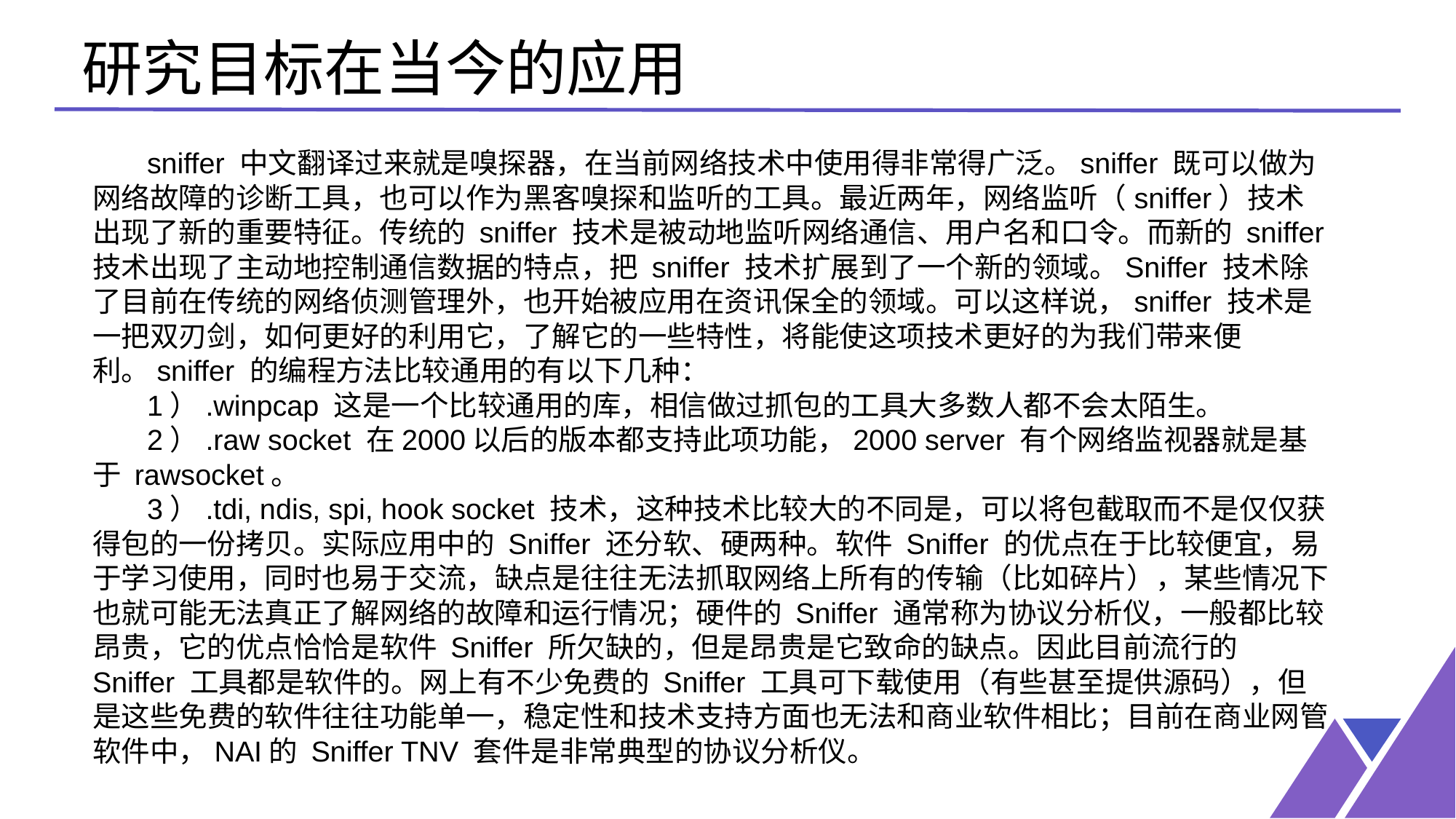

研究目标在当今的应用
sniffer 中文翻译过来就是嗅探器，在当前网络技术中使用得非常得广泛。sniffer 既可以做为网络故障的诊断工具，也可以作为黑客嗅探和监听的工具。最近两年，网络监听（sniffer）技术出现了新的重要特征。传统的 sniffer 技术是被动地监听网络通信、用户名和口令。而新的 sniffer 技术出现了主动地控制通信数据的特点，把 sniffer 技术扩展到了一个新的领域。Sniffer 技术除了目前在传统的网络侦测管理外，也开始被应用在资讯保全的领域。可以这样说，sniffer 技术是一把双刃剑，如何更好的利用它，了解它的一些特性，将能使这项技术更好的为我们带来便利。sniffer 的编程方法比较通用的有以下几种：
1）.winpcap 这是一个比较通用的库，相信做过抓包的工具大多数人都不会太陌生。
2）.raw socket 在2000以后的版本都支持此项功能，2000 server 有个网络监视器就是基于 rawsocket。
3）.tdi, ndis, spi, hook socket 技术，这种技术比较大的不同是，可以将包截取而不是仅仅获得包的一份拷贝。实际应用中的 Sniffer 还分软、硬两种。软件 Sniffer 的优点在于比较便宜，易于学习使用，同时也易于交流，缺点是往往无法抓取网络上所有的传输（比如碎片），某些情况下也就可能无法真正了解网络的故障和运行情况；硬件的 Sniffer 通常称为协议分析仪，一般都比较昂贵，它的优点恰恰是软件 Sniffer 所欠缺的，但是昂贵是它致命的缺点。因此目前流行的 Sniffer 工具都是软件的。网上有不少免费的 Sniffer 工具可下载使用（有些甚至提供源码），但是这些免费的软件往往功能单一，稳定性和技术支持方面也无法和商业软件相比；目前在商业网管软件中，NAI的 Sniffer TNV 套件是非常典型的协议分析仪。